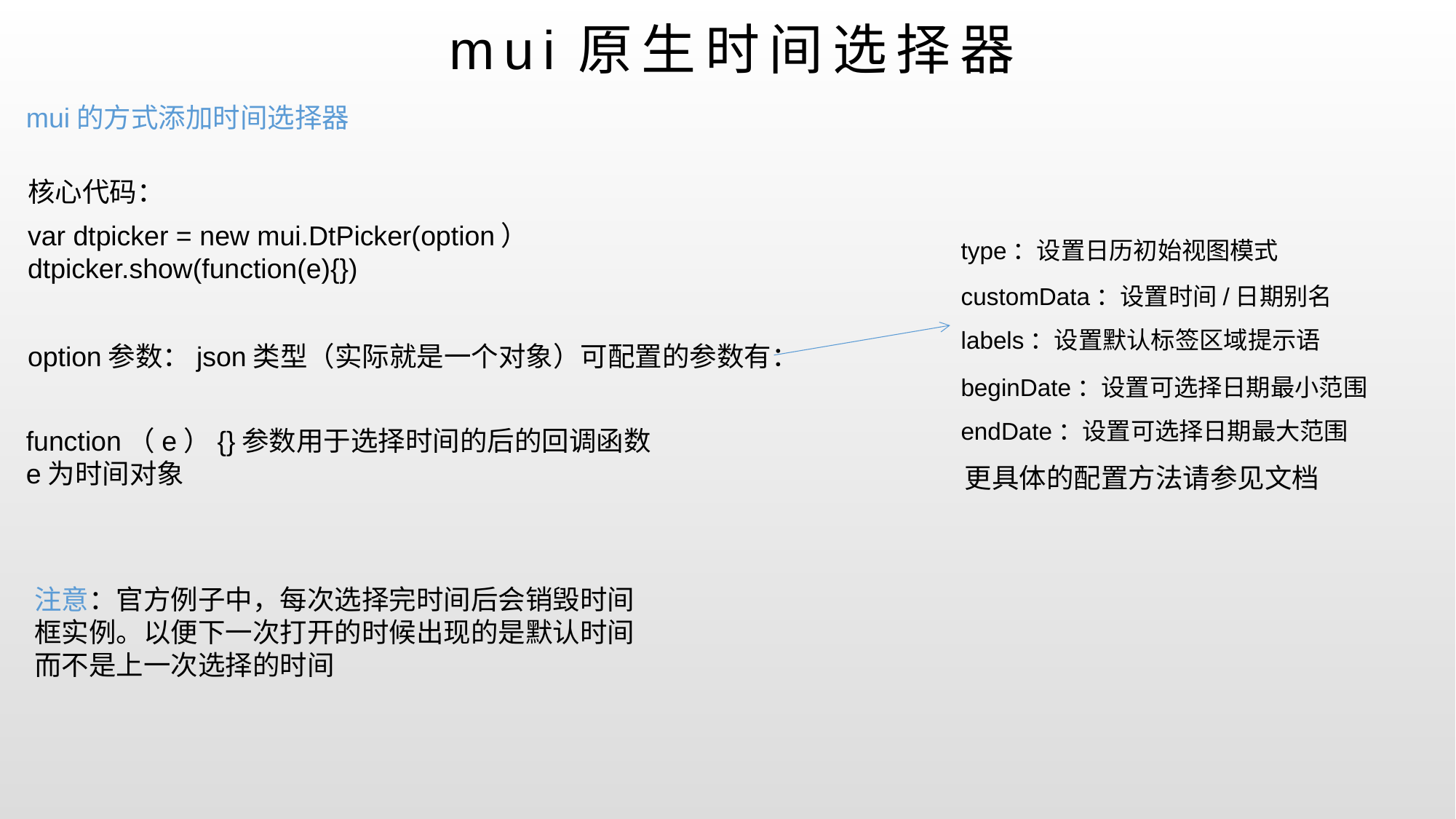

# mui原生时间选择器
mui的方式添加时间选择器
核心代码：
var dtpicker = new mui.DtPicker(option）
dtpicker.show(function(e){})

type：设置日历初始视图模式
customData：设置时间/日期别名
labels：设置默认标签区域提示语
option参数：json类型（实际就是一个对象）可配置的参数有：
beginDate：设置可选择日期最小范围
endDate：设置可选择日期最大范围
function（e）{}参数用于选择时间的后的回调函数 e为时间对象

更具体的配置方法请参见文档
注意：官方例子中，每次选择完时间后会销毁时间框实例。以便下一次打开的时候出现的是默认时间而不是上一次选择的时间